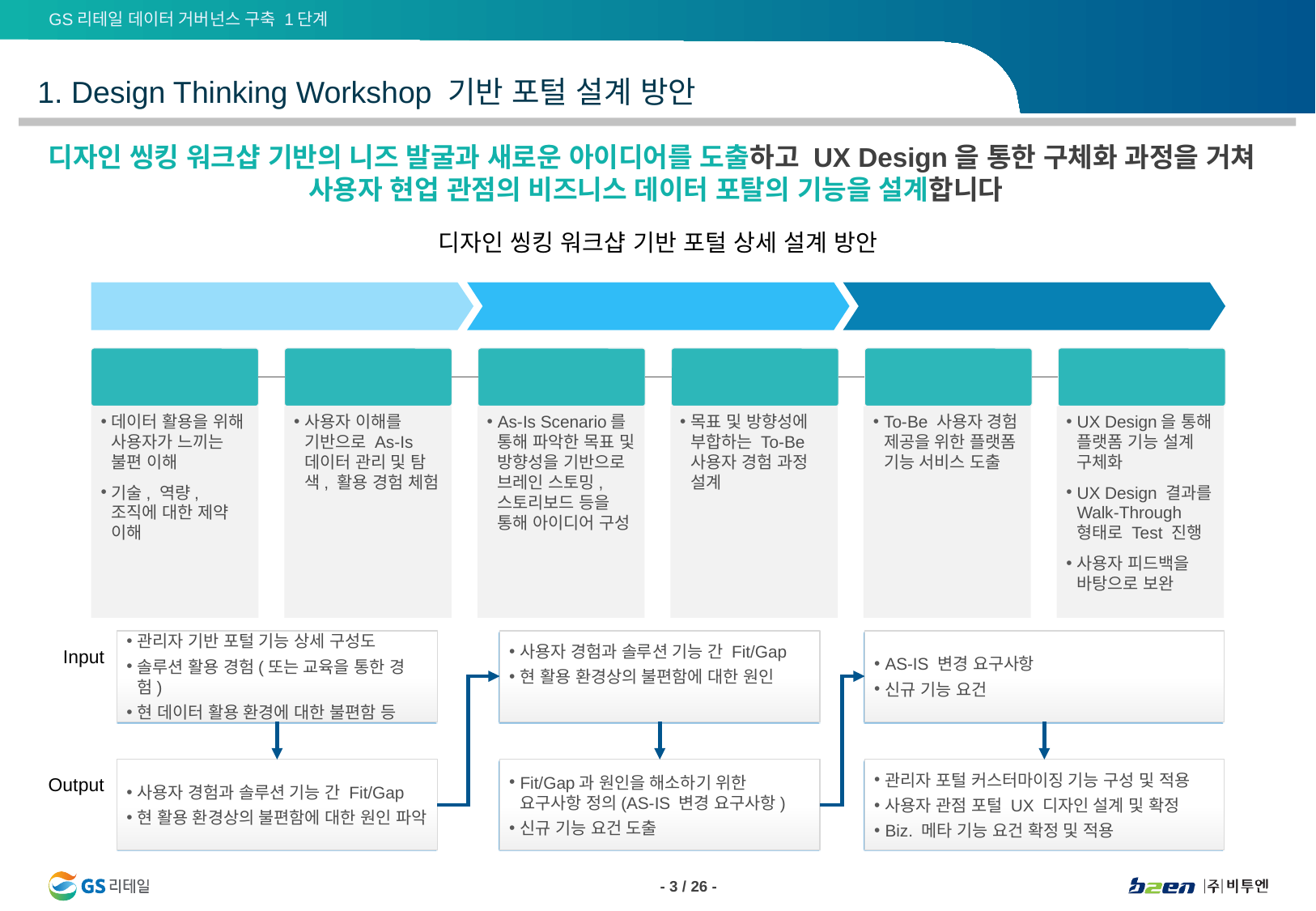

1. Design Thinking Workshop 기반 포털 설계 방안
디자인 씽킹 워크샵 기반의 니즈 발굴과 새로운 아이디어를 도출하고 UX Design을 통한 구체화 과정을 거쳐
사용자 현업 관점의 비즈니스 데이터 포탈의 기능을 설계합니다
디자인 씽킹 워크샵 기반 포털 상세 설계 방안
사용자 이해
기회 영역 정의
TO-BE 경험 설계
Empathize
As-Is Scenario
Ideate
To-Be Scenario
Wow Service
Prototype
데이터 활용을 위해 사용자가 느끼는 불편 이해
기술, 역량, 조직에 대한 제약 이해
사용자 이해를 기반으로 As-Is 데이터 관리 및 탐색, 활용 경험 체험
As-Is Scenario를 통해 파악한 목표 및 방향성을 기반으로 브레인 스토밍, 스토리보드 등을 통해 아이디어 구성
목표 및 방향성에 부합하는 To-Be 사용자 경험 과정 설계

To-Be 사용자 경험 제공을 위한 플랫폼 기능 서비스 도출
UX Design을 통해 플랫폼 기능 설계 구체화
UX Design 결과를 Walk-Through 형태로 Test 진행
사용자 피드백을 바탕으로 보완
관리자 기반 포털 기능 상세 구성도
솔루션 활용 경험(또는 교육을 통한 경험)
현 데이터 활용 환경에 대한 불편함 등
사용자 경험과 솔루션 기능 간 Fit/Gap
현 활용 환경상의 불편함에 대한 원인

AS-IS 변경 요구사항
신규 기능 요건
Input
사용자 경험과 솔루션 기능 간 Fit/Gap
현 활용 환경상의 불편함에 대한 원인 파악
Fit/Gap과 원인을 해소하기 위한 요구사항 정의(AS-IS 변경 요구사항)
신규 기능 요건 도출
관리자 포털 커스터마이징 기능 구성 및 적용
사용자 관점 포털 UX 디자인 설계 및 확정
Biz. 메타 기능 요건 확정 및 적용
Output